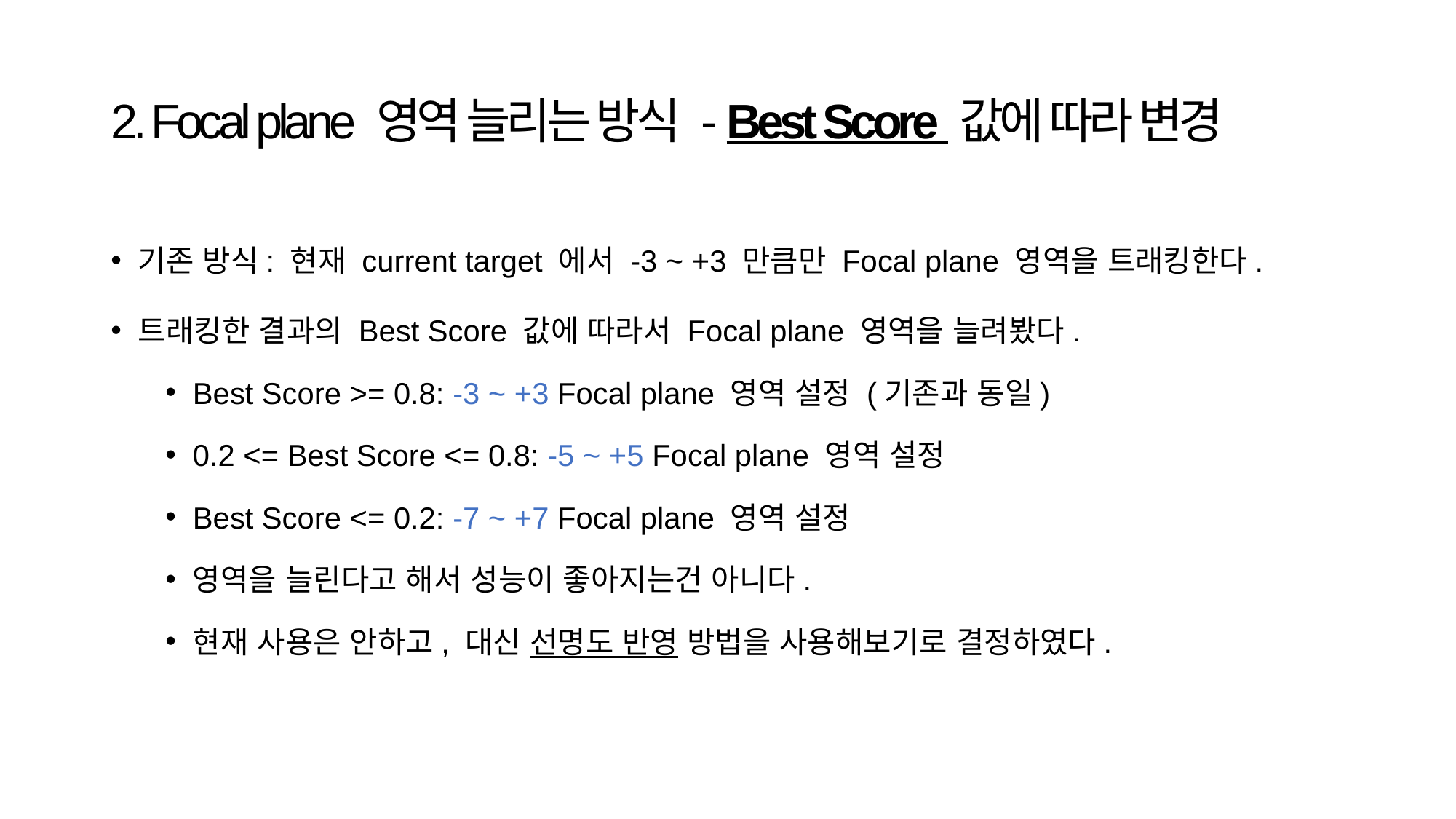

# 2. Focal plane 영역 늘리는 방식 - Best Score 값에 따라 변경
기존 방식: 현재 current target 에서 -3 ~ +3 만큼만 Focal plane 영역을 트래킹한다.
트래킹한 결과의 Best Score 값에 따라서 Focal plane 영역을 늘려봤다.
Best Score >= 0.8: -3 ~ +3 Focal plane 영역 설정 (기존과 동일)
0.2 <= Best Score <= 0.8: -5 ~ +5 Focal plane 영역 설정
Best Score <= 0.2: -7 ~ +7 Focal plane 영역 설정
영역을 늘린다고 해서 성능이 좋아지는건 아니다.
현재 사용은 안하고, 대신 선명도 반영 방법을 사용해보기로 결정하였다.